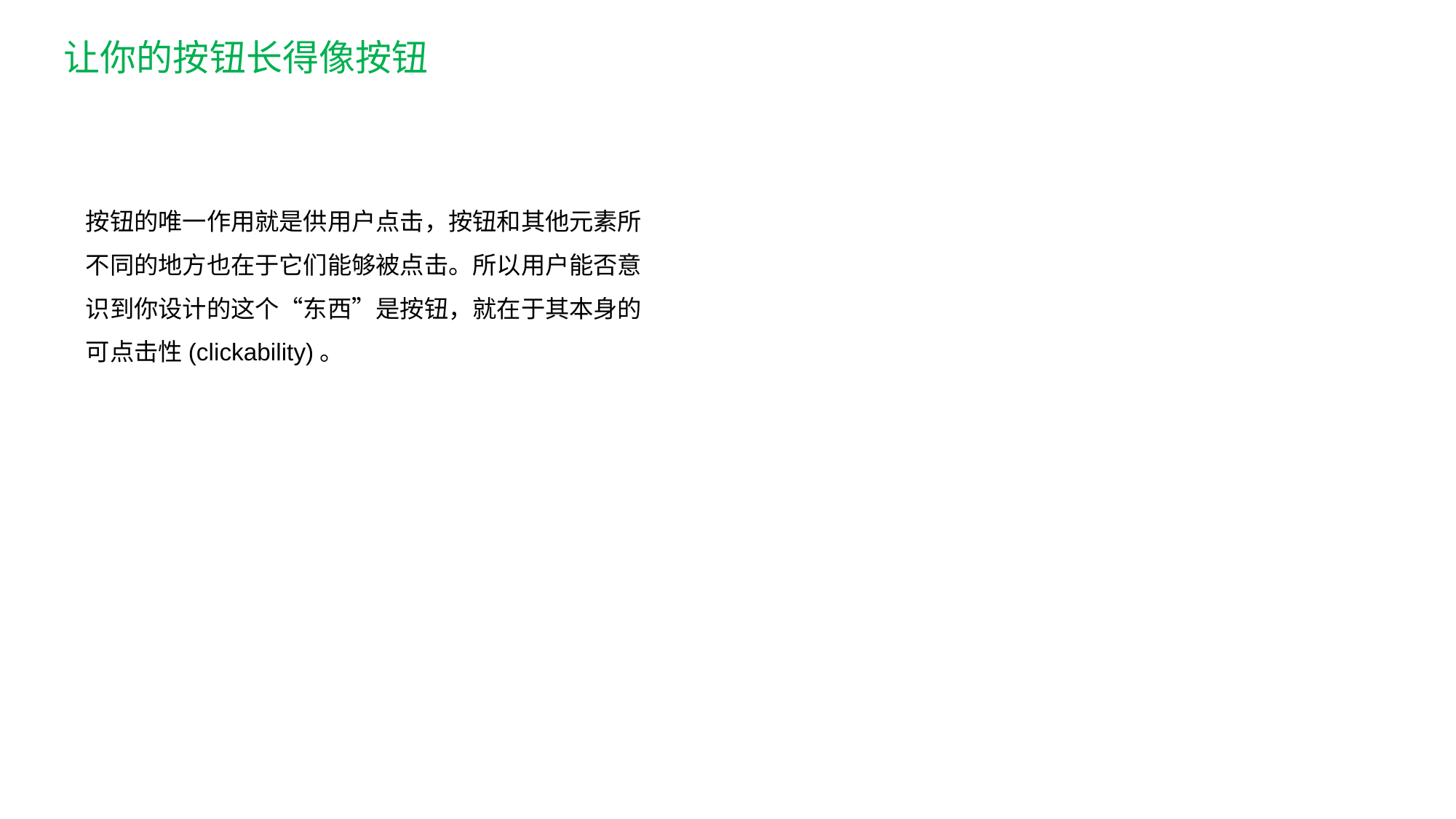

让你的按钮长得像按钮
# 按钮的唯一作用就是供用户点击，按钮和其他元素所不同的地方也在于它们能够被点击。所以用户能否意识到你设计的这个“东西”是按钮，就在于其本身的可点击性(clickability)。